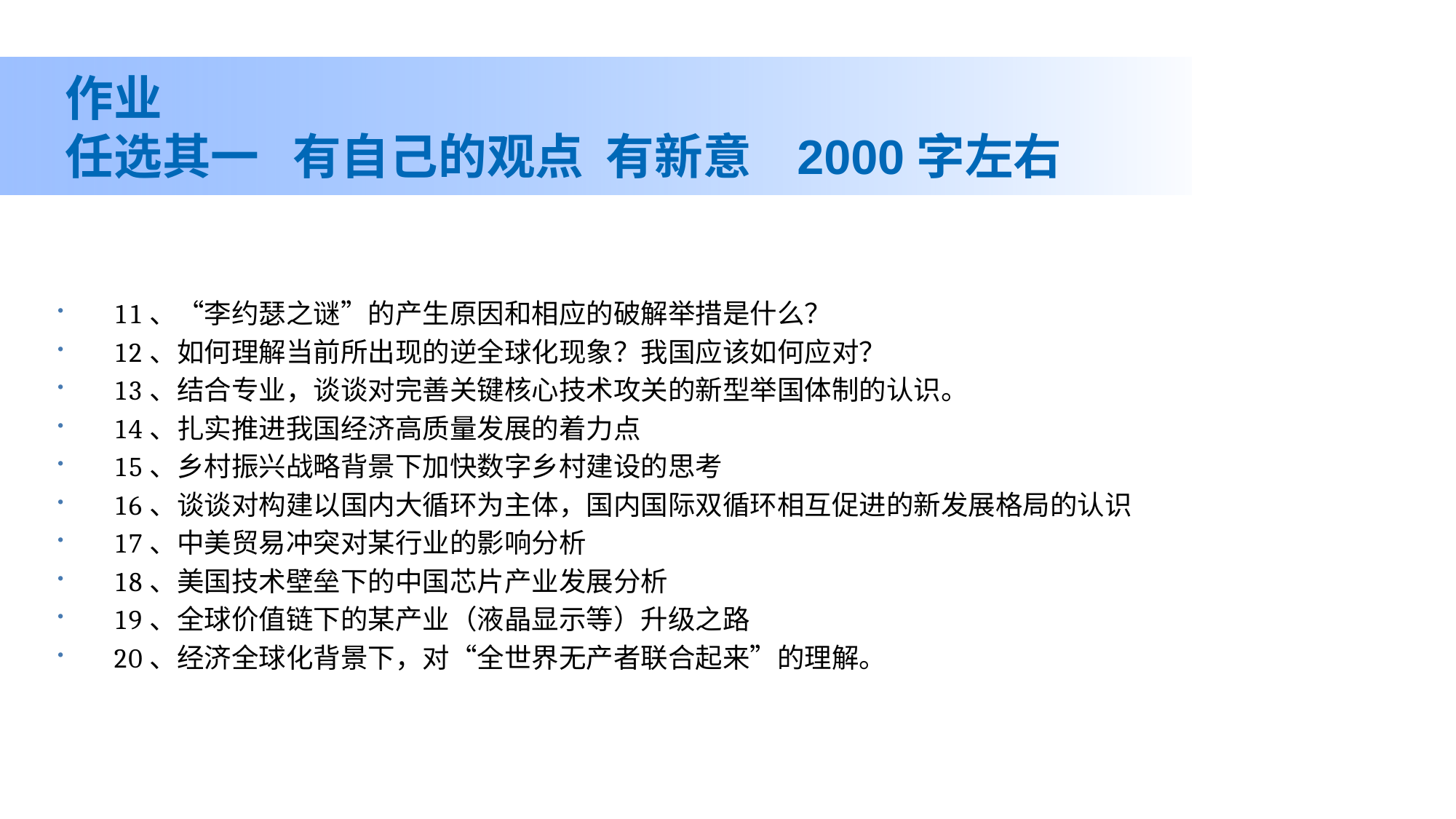

作业
任选其一   有自己的观点  有新意   2000字左右
11、“李约瑟之谜”的产生原因和相应的破解举措是什么？
12、如何理解当前所出现的逆全球化现象？我国应该如何应对？
13、结合专业，谈谈对完善关键核心技术攻关的新型举国体制的认识。
14、扎实推进我国经济高质量发展的着力点
15、乡村振兴战略背景下加快数字乡村建设的思考
16、谈谈对构建以国内大循环为主体，国内国际双循环相互促进的新发展格局的认识
17、中美贸易冲突对某行业的影响分析
18、美国技术壁垒下的中国芯片产业发展分析
19、全球价值链下的某产业（液晶显示等）升级之路
20、经济全球化背景下，对“全世界无产者联合起来”的理解。